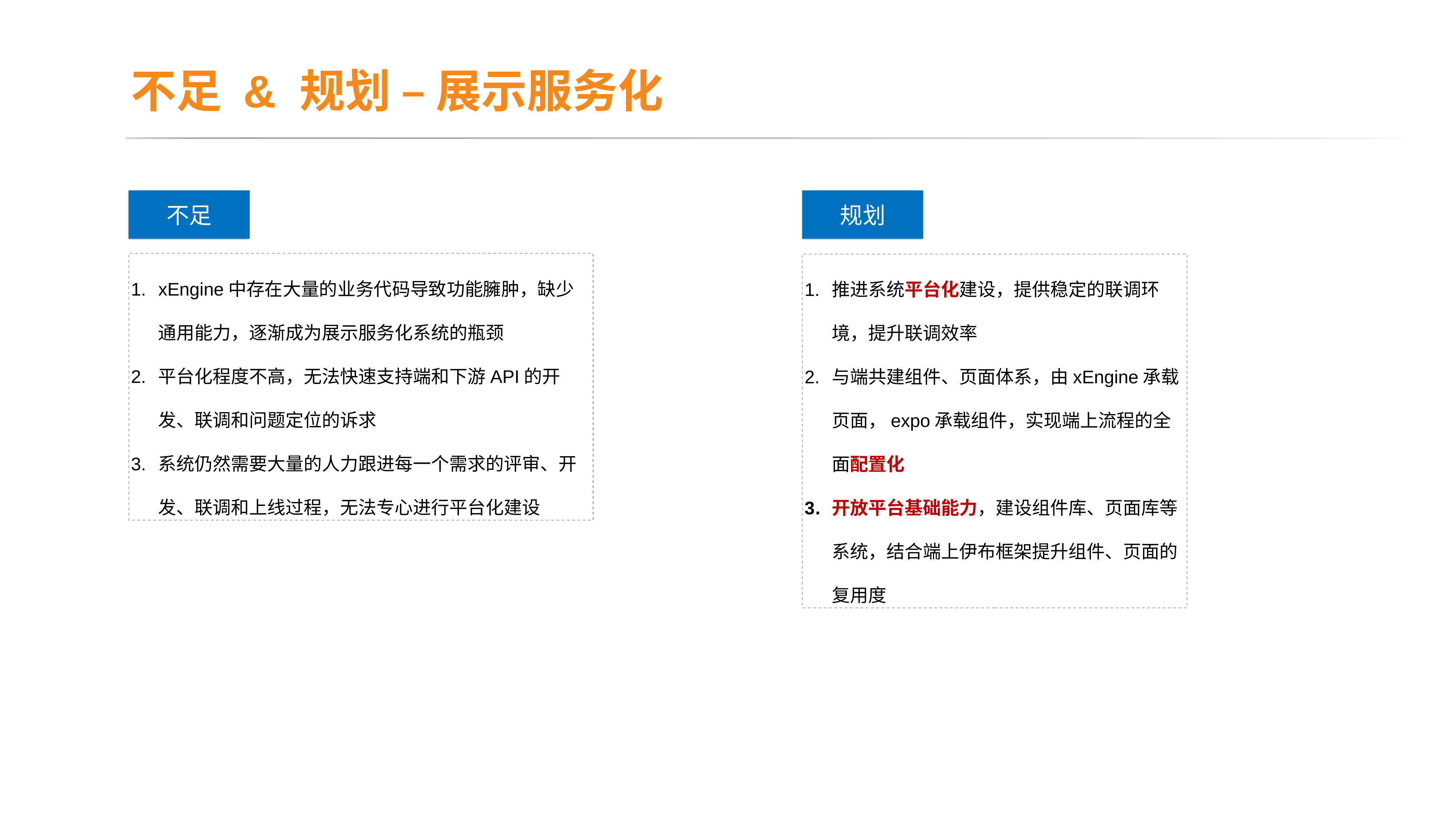

不足 & 规划 – 展示服务化
不足
规划
xEngine中存在大量的业务代码导致功能臃肿，缺少通用能力，逐渐成为展示服务化系统的瓶颈
平台化程度不高，无法快速支持端和下游API的开发、联调和问题定位的诉求
系统仍然需要大量的人力跟进每一个需求的评审、开发、联调和上线过程，无法专心进行平台化建设
推进系统平台化建设，提供稳定的联调环境，提升联调效率
与端共建组件、页面体系，由xEngine承载页面，expo承载组件，实现端上流程的全面配置化
开放平台基础能力，建设组件库、页面库等系统，结合端上伊布框架提升组件、页面的复用度